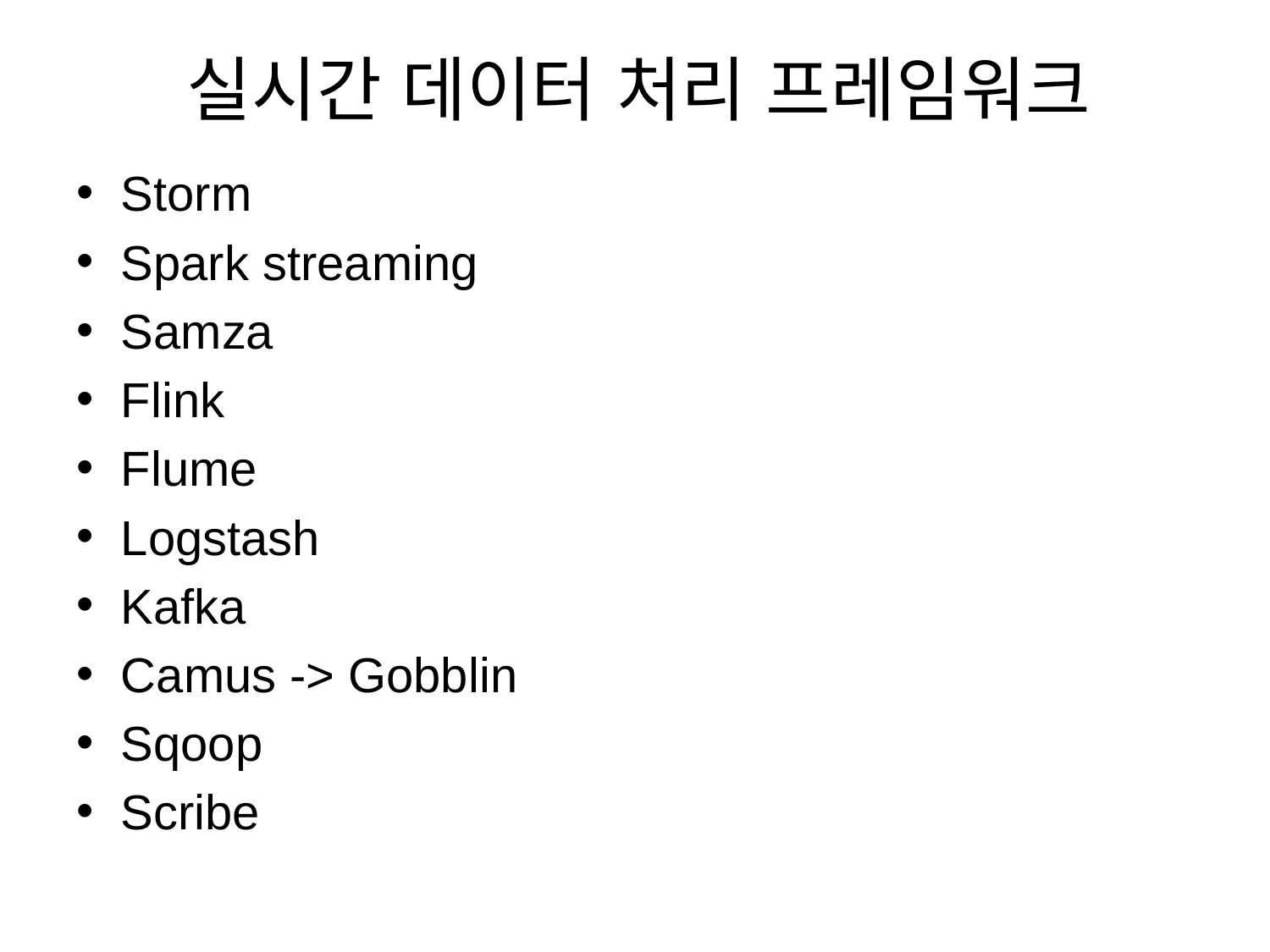

# 실시간 데이터 처리 프레임워크
Storm
Spark streaming
Samza
Flink
Flume
Logstash
Kafka
Camus -> Gobblin
Sqoop
Scribe